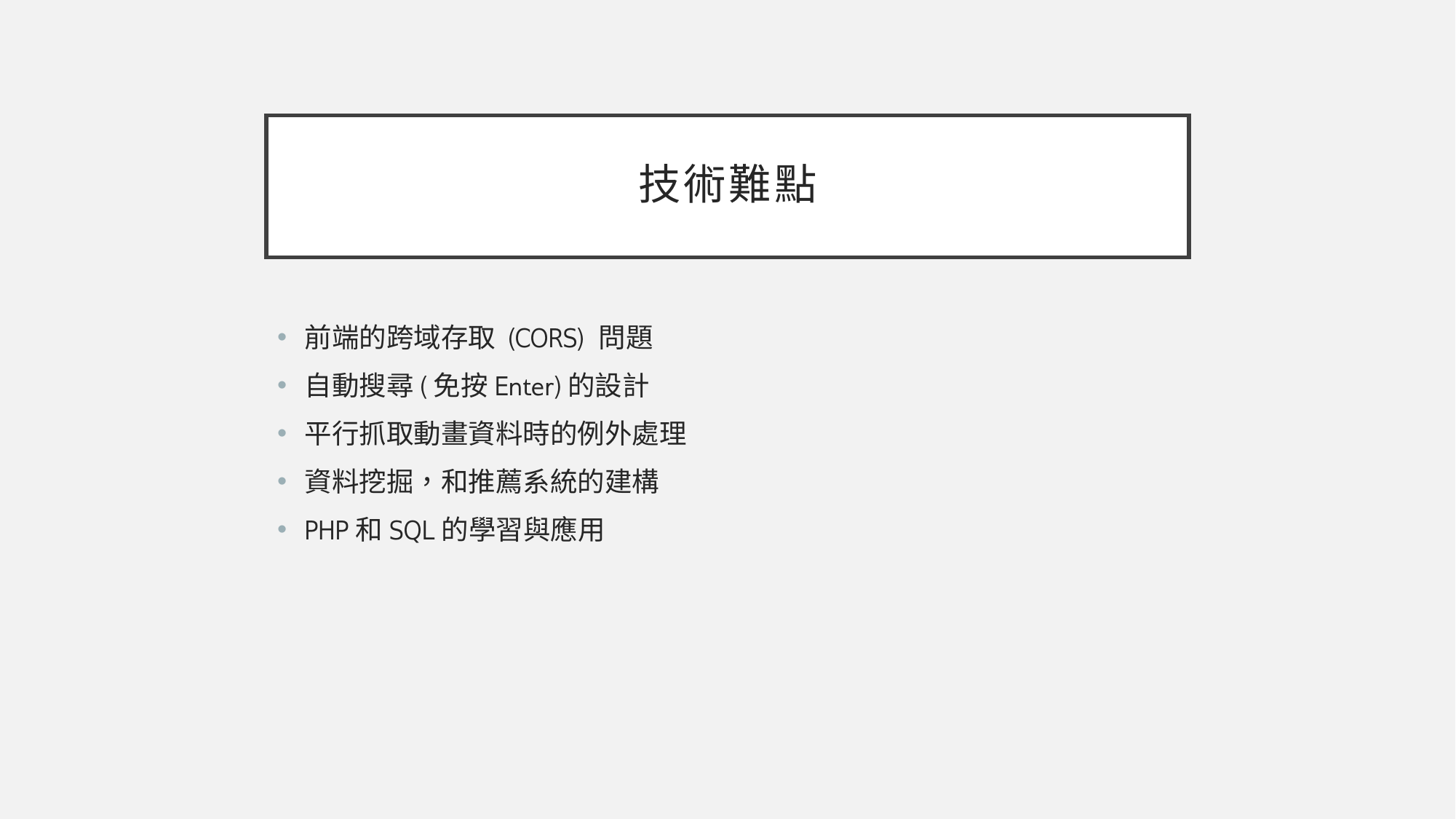

# 技術難點
前端的跨域存取 (CORS) 問題
自動搜尋(免按Enter)的設計
平行抓取動畫資料時的例外處理
資料挖掘，和推薦系統的建構
PHP和SQL的學習與應用